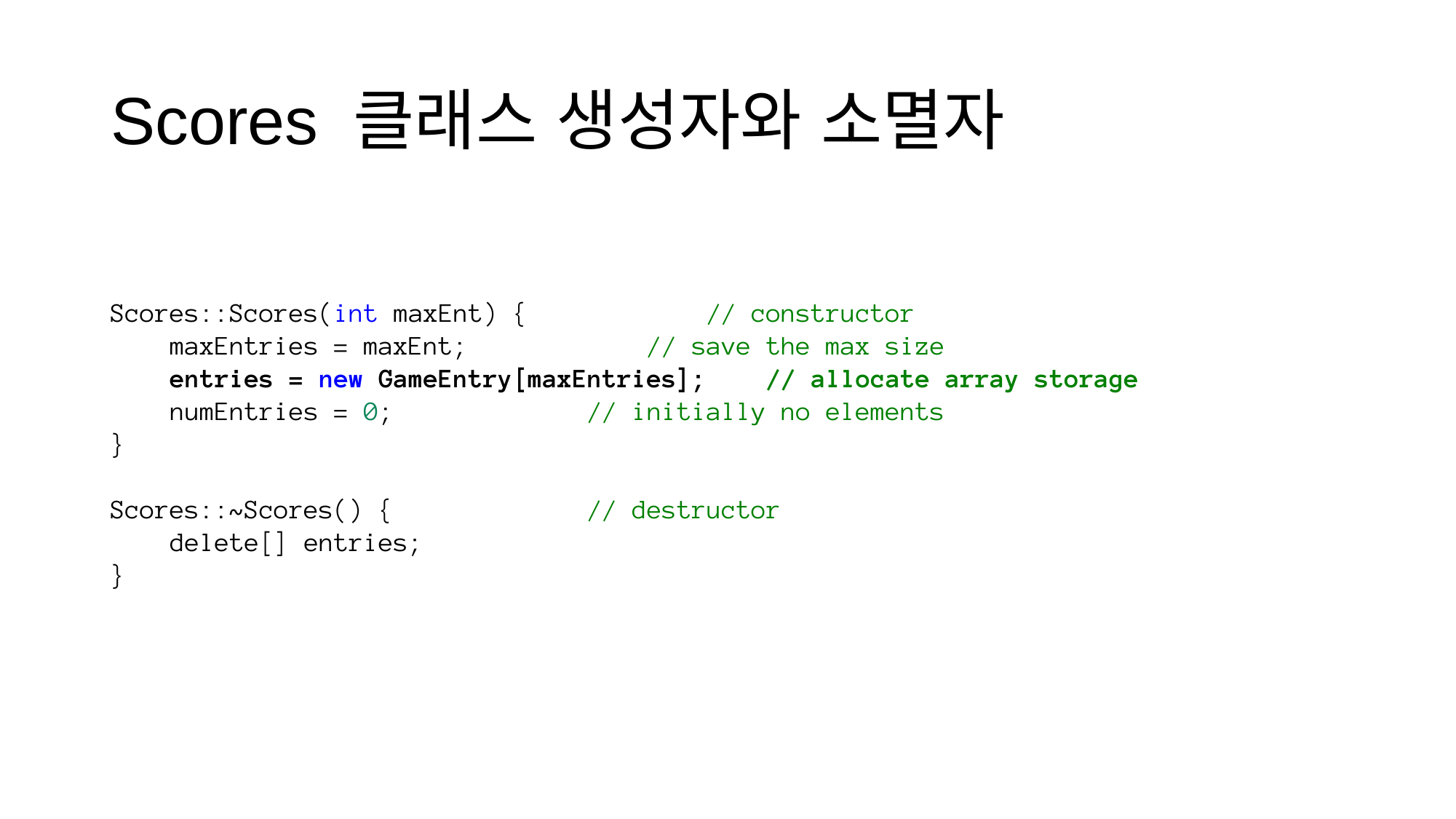

# Scores 클래스 생성자와 소멸자
Scores::Scores(int maxEnt) {            // constructor
    maxEntries = maxEnt;            // save the max size
    entries = new GameEntry[maxEntries];    // allocate array storage
    numEntries = 0;             // initially no elements
}
Scores::~Scores() {             // destructor
    delete[] entries;
}